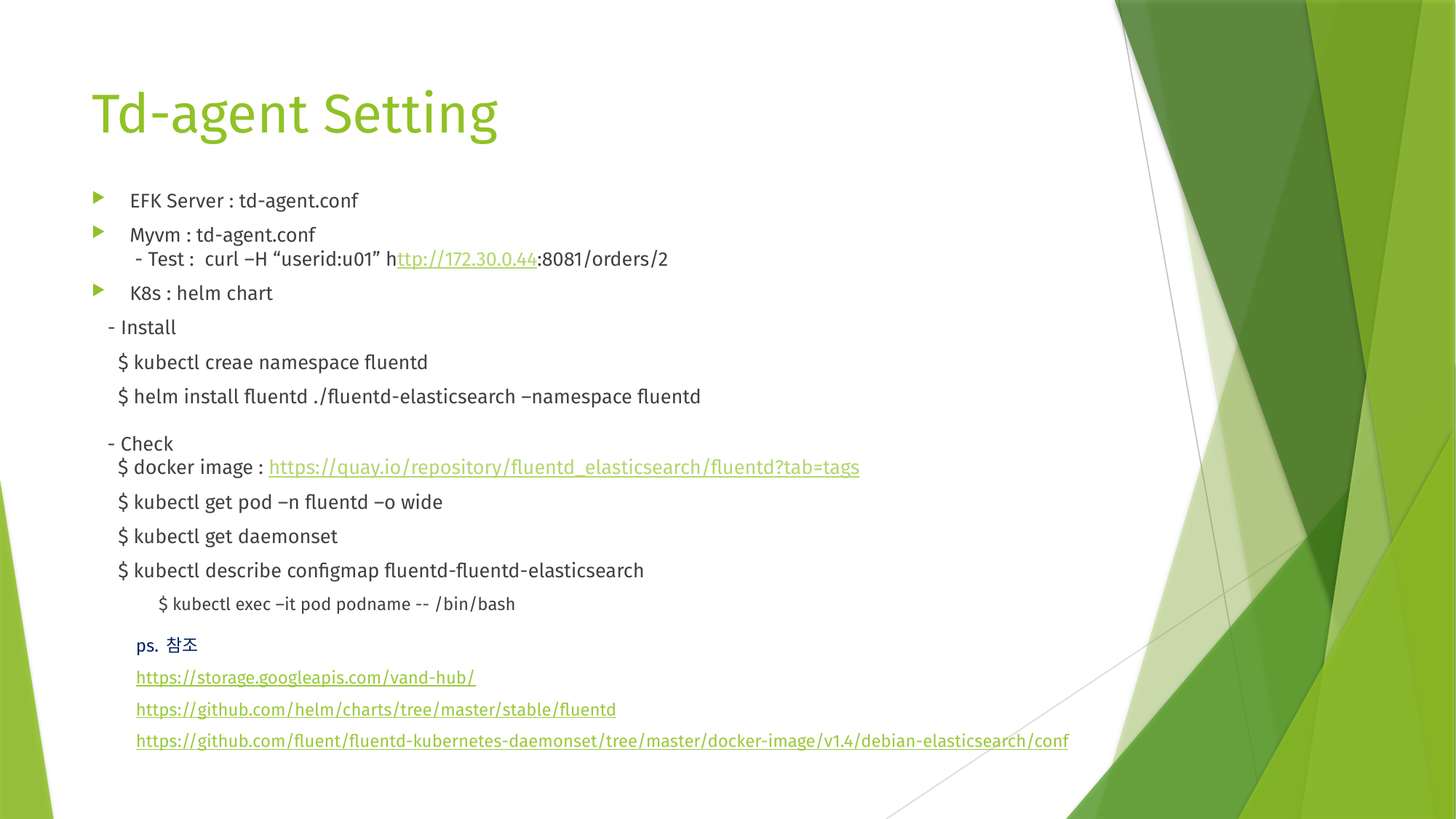

# Td-agent Setting
EFK Server : td-agent.conf
Myvm : td-agent.conf
 - Test :  curl –H “userid:u01” http://172.30.0.44:8081/orders/2
K8s : helm chart
   - Install
     $ kubectl creae namespace fluentd
     $ helm install fluentd ./fluentd-elasticsearch –namespace fluentd
   - Check
     $ docker image : https://quay.io/repository/fluentd_elasticsearch/fluentd?tab=tags
     $ kubectl get pod –n fluentd –o wide
     $ kubectl get daemonset
     $ kubectl describe configmap fluentd-fluentd-elasticsearch
     $ kubectl exec –it pod podname -- /bin/bash
ps. 참조
https://storage.googleapis.com/vand-hub/
https://github.com/helm/charts/tree/master/stable/fluentd
https://github.com/fluent/fluentd-kubernetes-daemonset/tree/master/docker-image/v1.4/debian-elasticsearch/conf